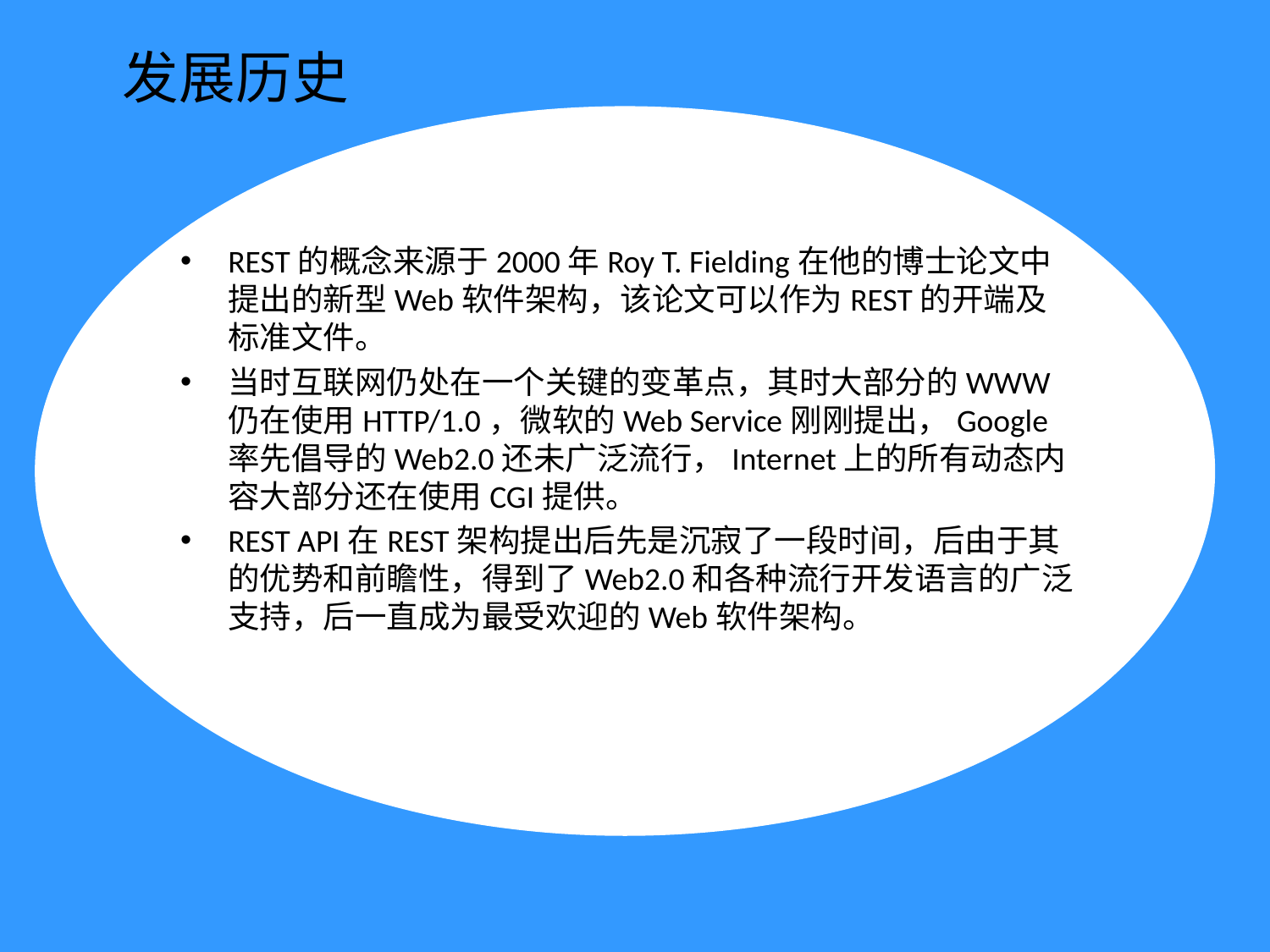

# 发展历史
REST的概念来源于2000年Roy T. Fielding在他的博士论文中提出的新型Web软件架构，该论文可以作为REST的开端及标准文件。
当时互联网仍处在一个关键的变革点，其时大部分的WWW仍在使用HTTP/1.0，微软的Web Service刚刚提出，Google率先倡导的Web2.0还未广泛流行，Internet上的所有动态内容大部分还在使用CGI提供。
REST API在REST架构提出后先是沉寂了一段时间，后由于其的优势和前瞻性，得到了Web2.0和各种流行开发语言的广泛支持，后一直成为最受欢迎的Web软件架构。